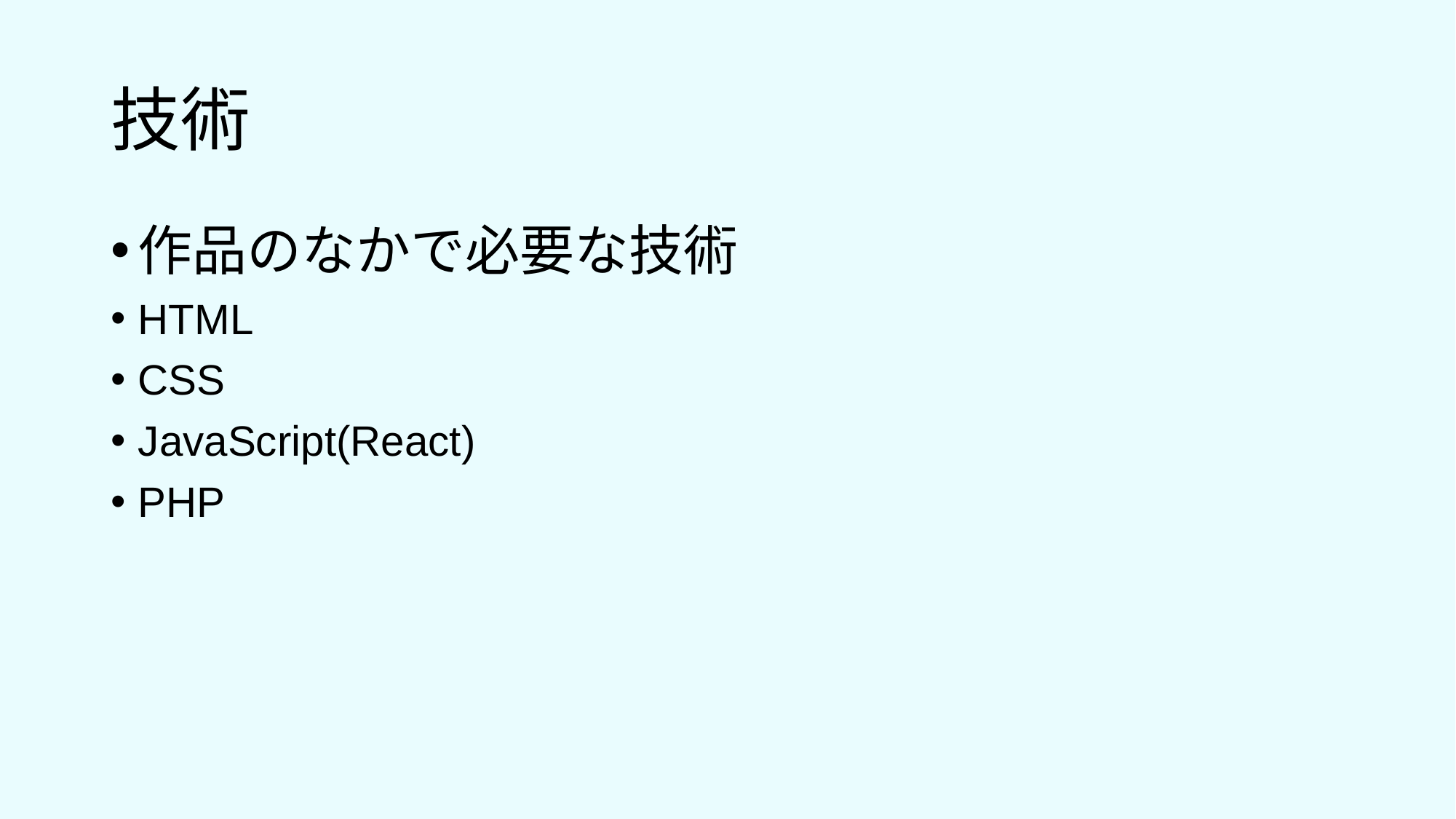

# 技術
作品のなかで必要な技術
HTML
CSS
JavaScript(React)
PHP